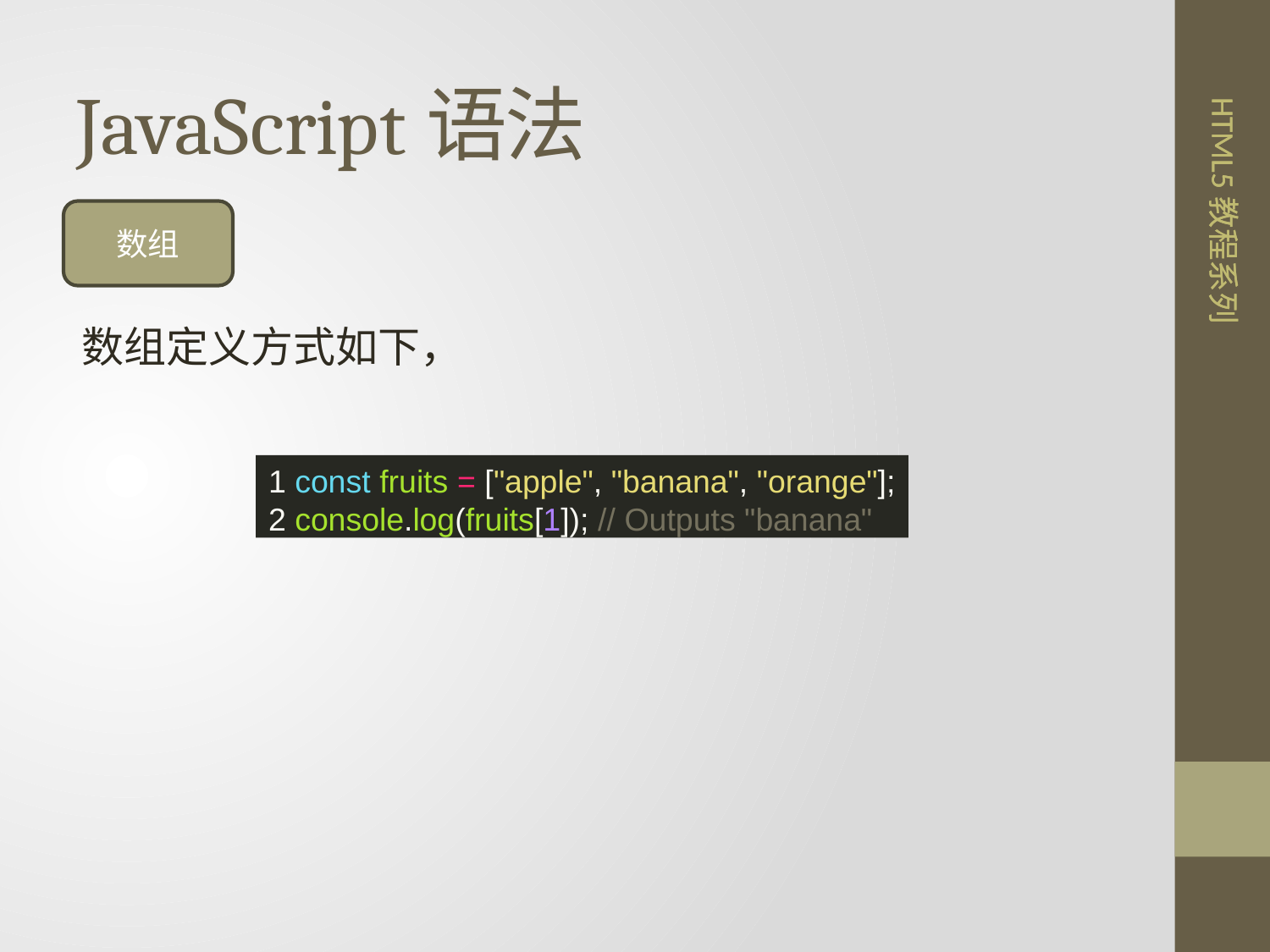

# JavaScript语法
数组
数组定义方式如下，
1 const fruits = ["apple", "banana", "orange"];
2 console.log(fruits[1]); // Outputs "banana"